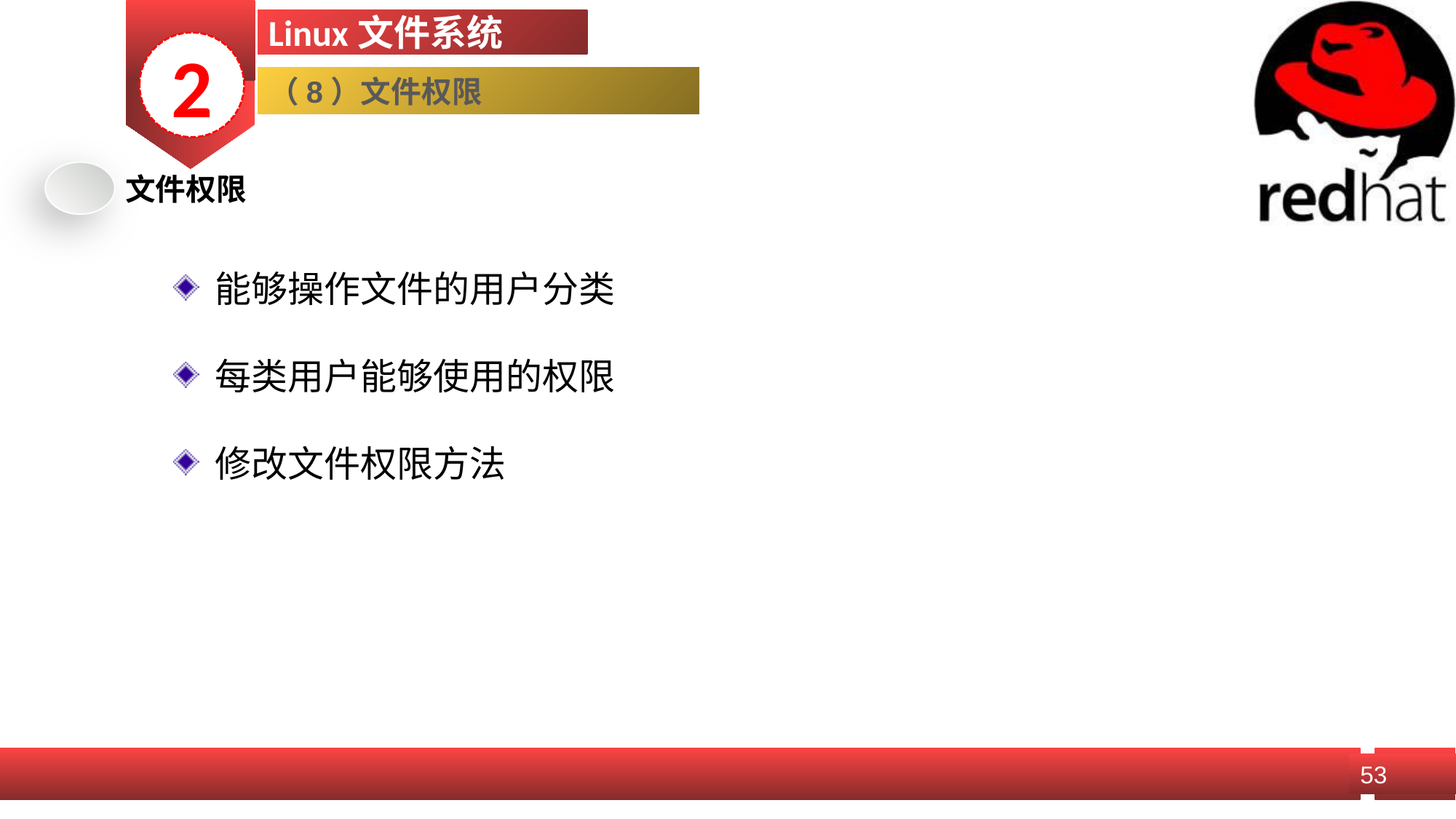

Linux文件系统
2
（8）文件权限

文件权限
能够操作文件的用户分类
每类用户能够使用的权限
修改文件权限方法